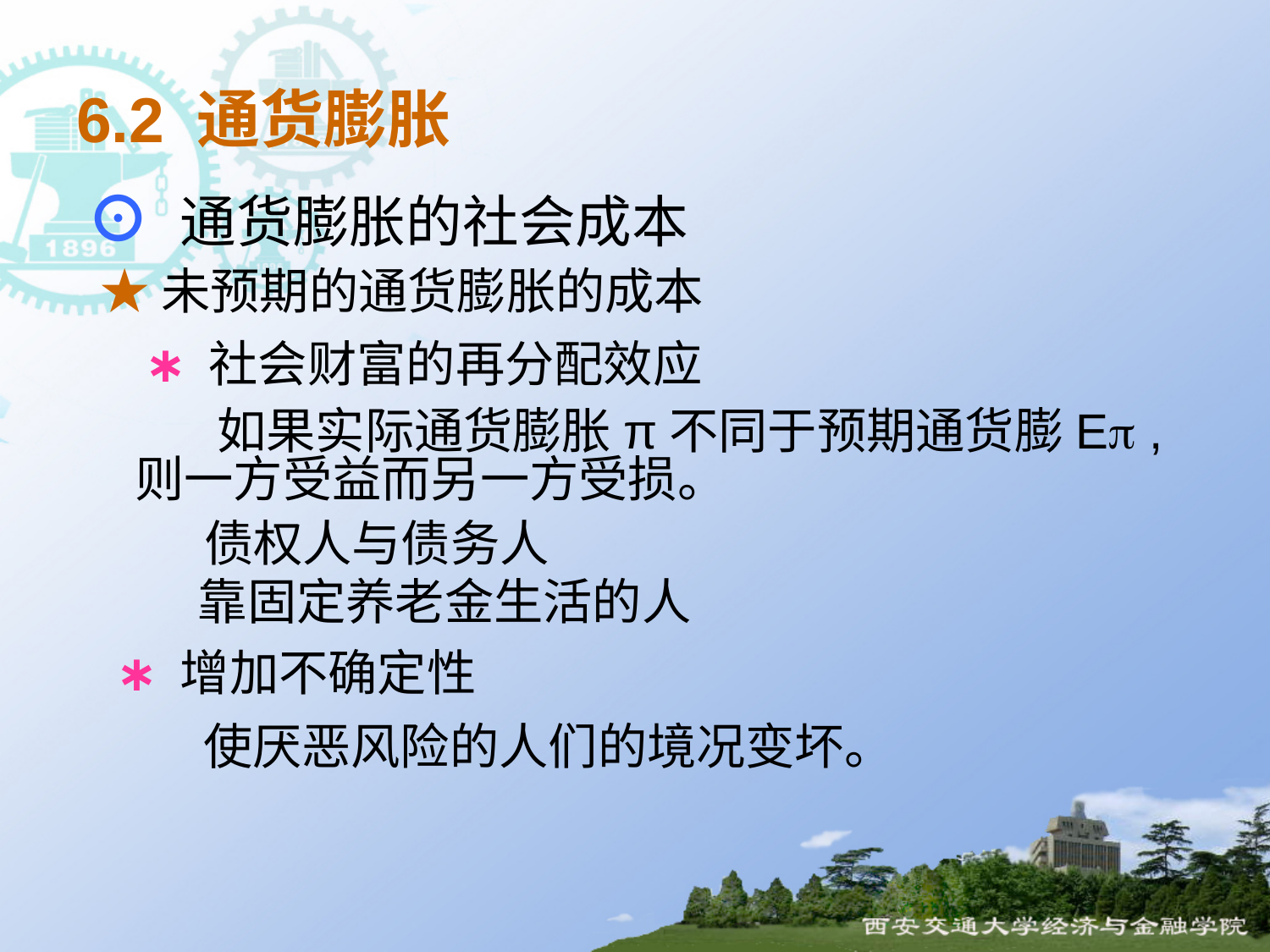

6.2 通货膨胀
⊙ 通货膨胀的社会成本
 ★未预期的通货膨胀的成本
    ∗ 社会财富的再分配效应
         如果实际通货膨胀π不同于预期通货膨Eπ , 则一方受益而另一方受损。
        债权人与债务人
         靠固定养老金生活的人
  ∗ 增加不确定性
       使厌恶风险的人们的境况变坏。